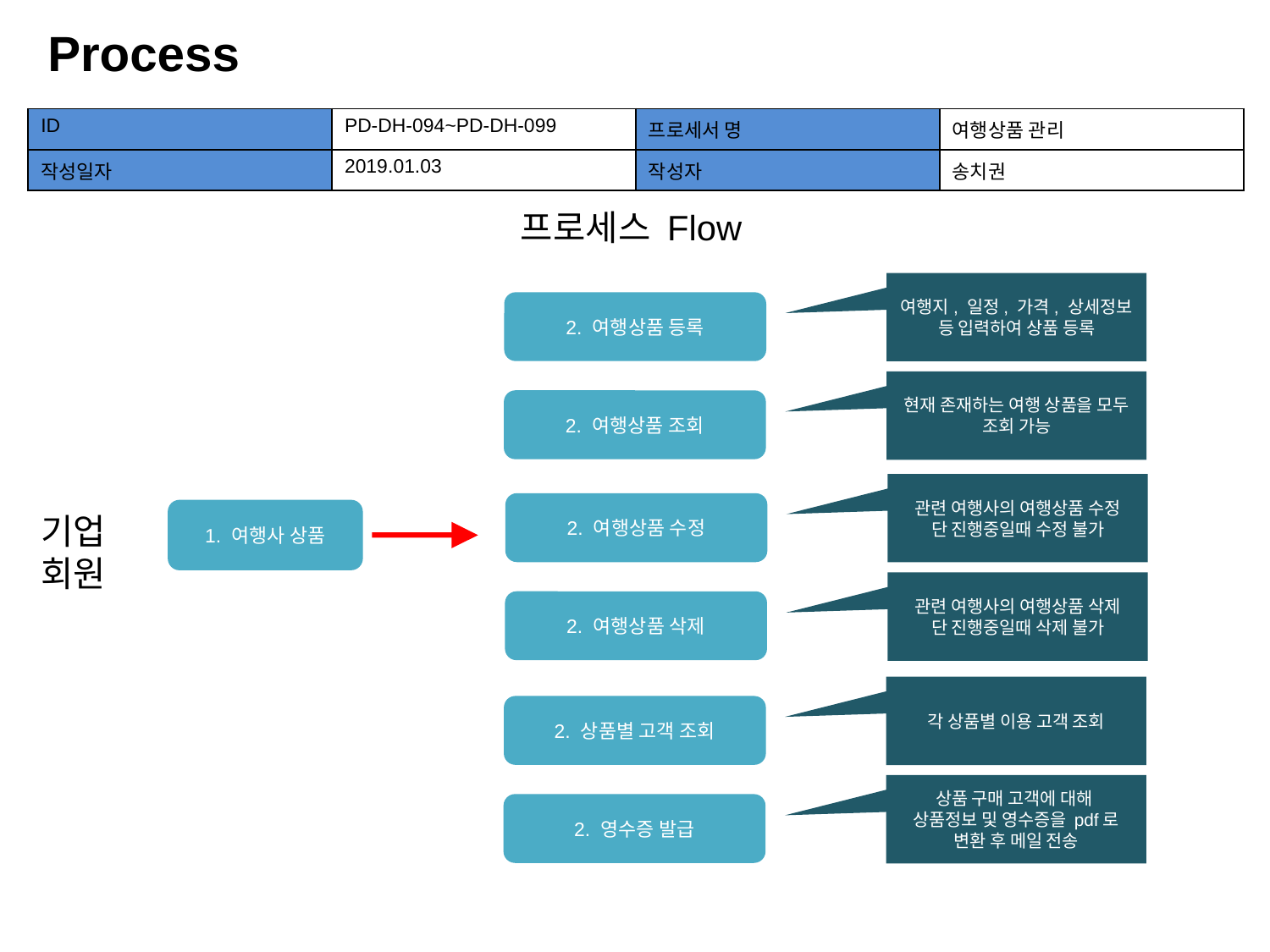

Process

| ID | PD-DH-094~PD-DH-099 | 프로세서 명 | 여행상품 관리 |
| --- | --- | --- | --- |
| 작성일자 | 2019.01.03 | 작성자 | 송치권 |
프로세스 Flow
여행지, 일정, 가격, 상세정보 등 입력하여 상품 등록
2. 여행상품 등록
현재 존재하는 여행 상품을 모두 조회 가능
2. 여행상품 조회
관련 여행사의 여행상품 수정
단 진행중일때 수정 불가
2. 여행상품 수정
1. 여행사 상품
기업
회원
관련 여행사의 여행상품 삭제
단 진행중일때 삭제 불가
2. 여행상품 삭제
각 상품별 이용 고객 조회
2. 상품별 고객 조회
상품 구매 고객에 대해
상품정보 및 영수증을 pdf로
변환 후 메일 전송
2. 영수증 발급